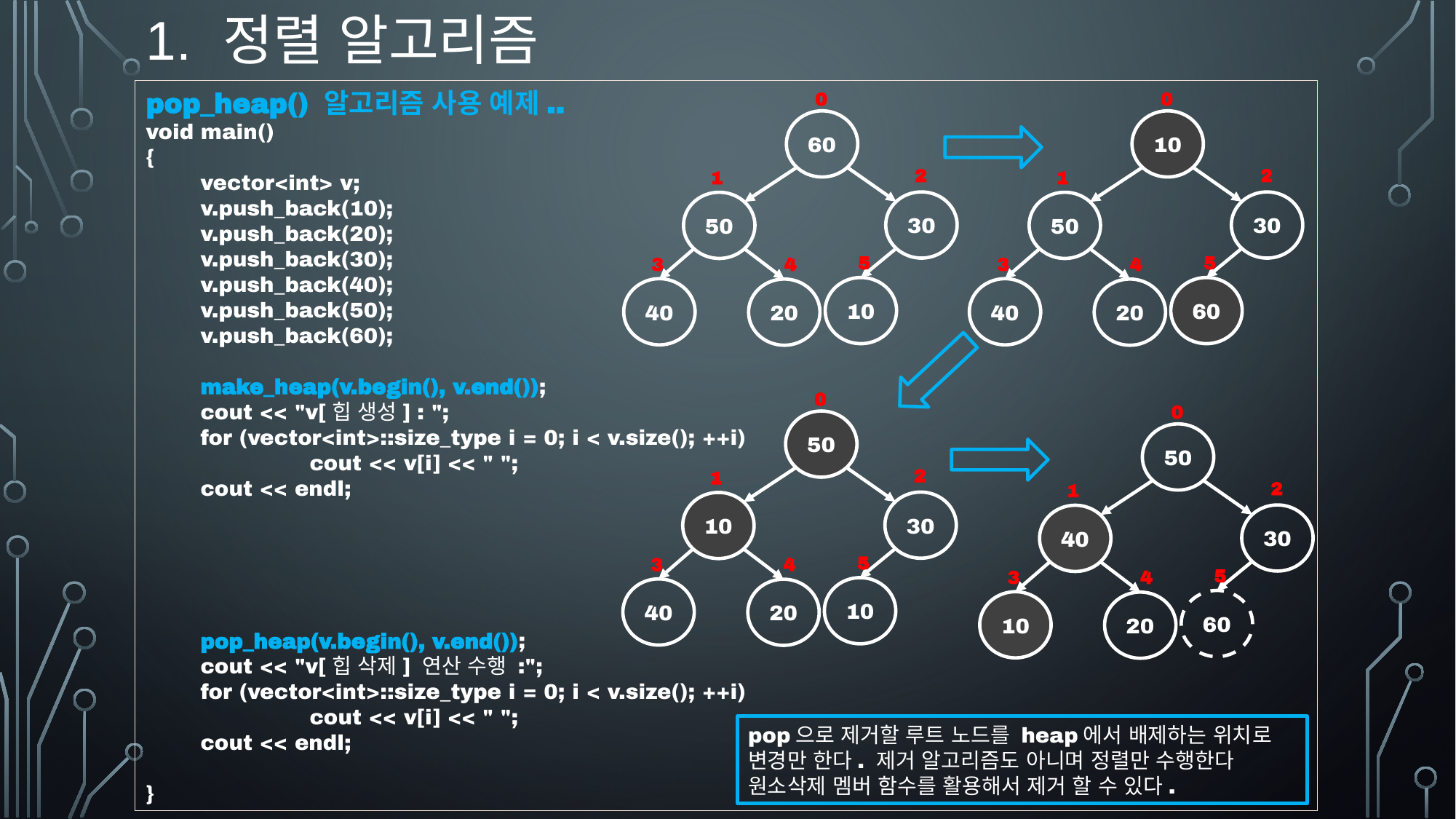

# 1. 정렬 알고리즘
pop_heap() 알고리즘 사용 예제..
void main()
{
vector<int> v;
v.push_back(10);
v.push_back(20);
v.push_back(30);
v.push_back(40);
v.push_back(50);
v.push_back(60);

make_heap(v.begin(), v.end());
cout << "v[힙 생성] : ";
for (vector<int>::size_type i = 0; i < v.size(); ++i)
	cout << v[i] << " ";
cout << endl;

pop_heap(v.begin(), v.end());
cout << "v[힙 삭제] 연산 수행 :";
for (vector<int>::size_type i = 0; i < v.size(); ++i)
	cout << v[i] << " ";
cout << endl;

}
0
60
2
1
30
50
5
4
3
10
40
20
0
10
2
1
30
50
5
4
3
60
40
20

0
50
2
1
30
10
5
4
3
10
40
20
0
50
2
1
30
40
5
4
3
60
10
20

pop으로 제거할 루트 노드를 heap에서 배제하는 위치로 변경만 한다. 제거 알고리즘도 아니며 정렬만 수행한다 원소삭제 멤버 함수를 활용해서 제거 할 수 있다.